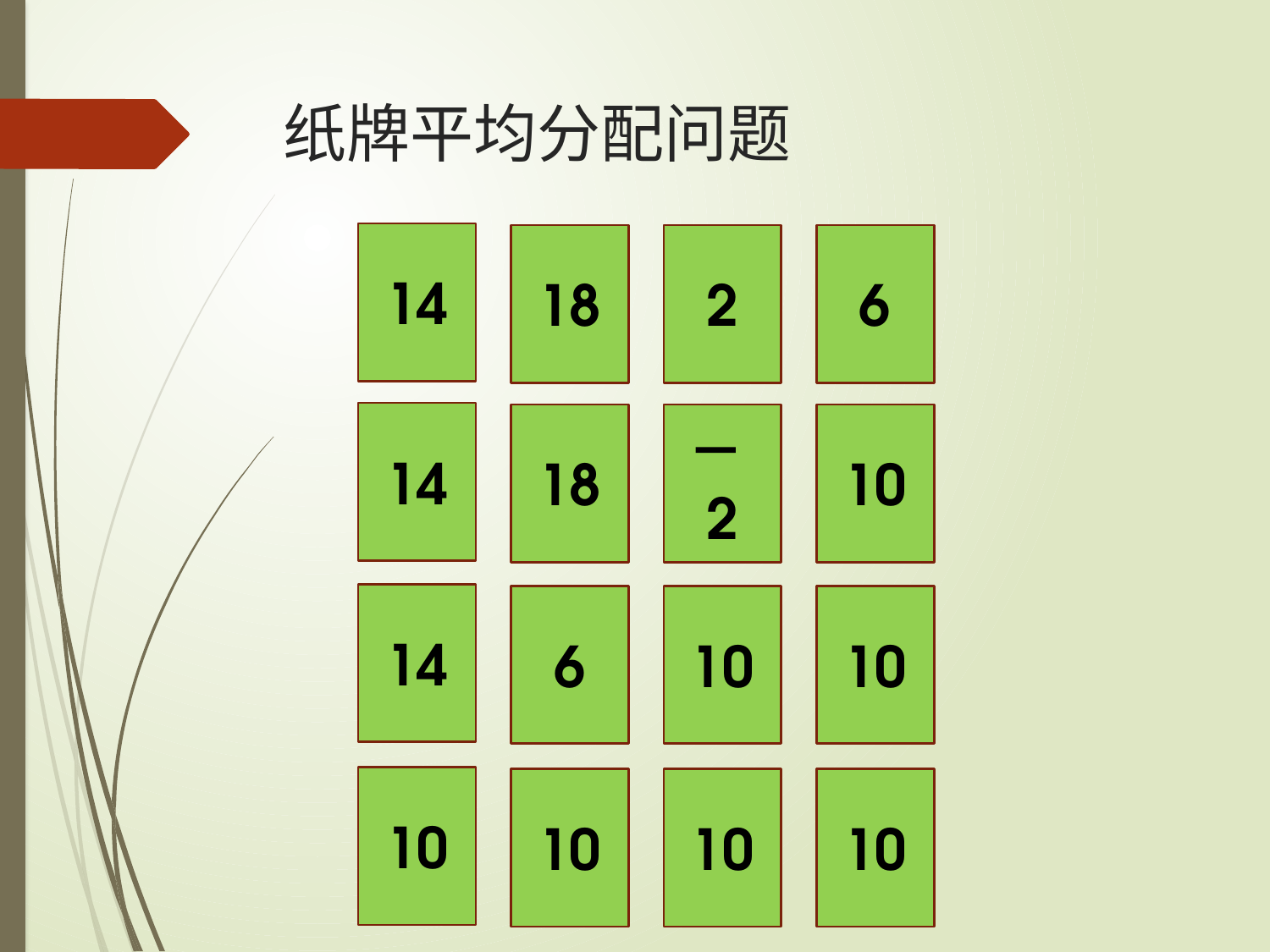

# 纸牌平均分配问题
14
18
2
6
14
18
－2
10
14
6
10
10
10
10
10
10